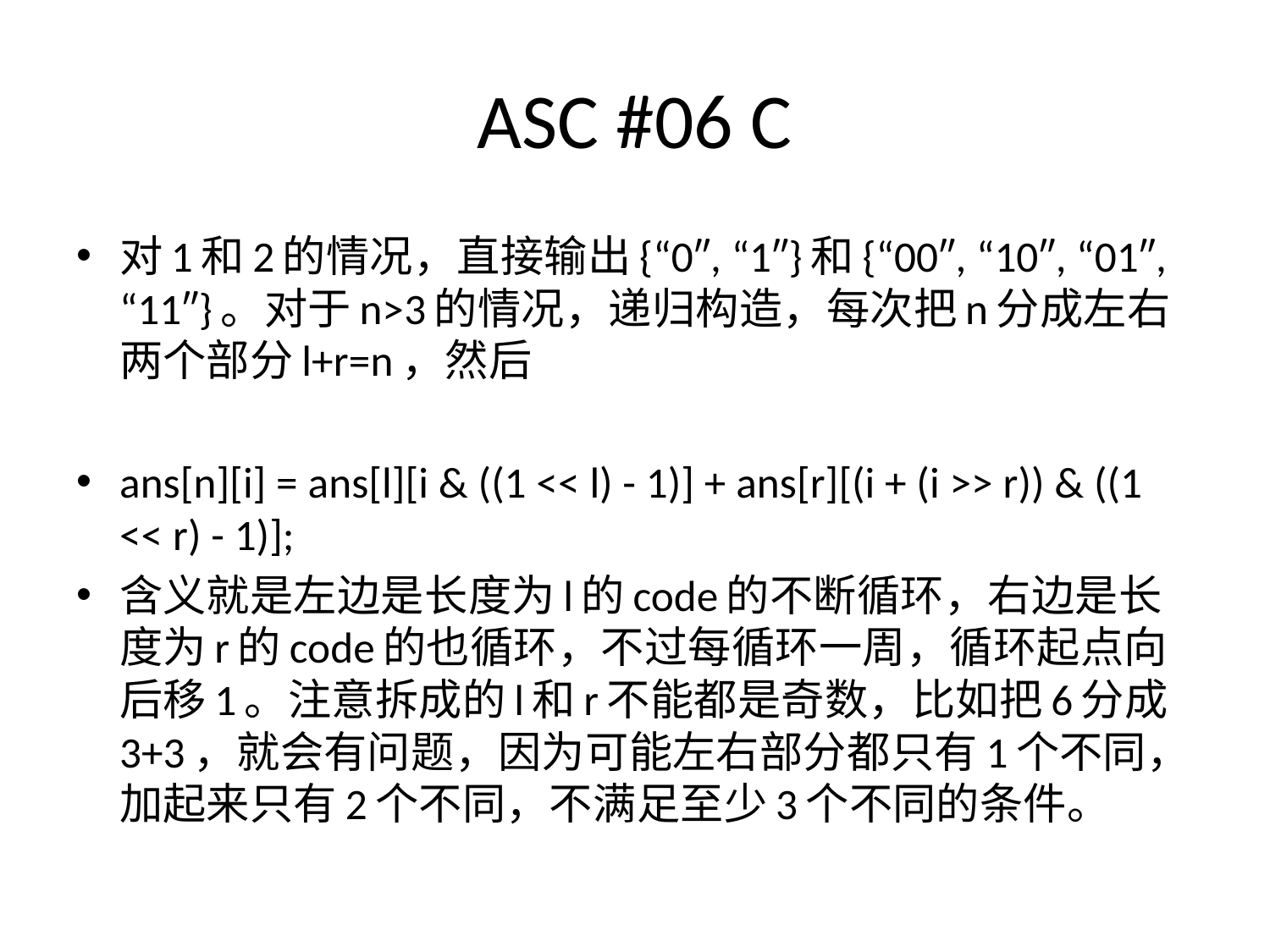

# ASC #06 C
对1和2的情况，直接输出{“0″, “1″}和{“00″, “10″, “01″, “11″}。对于n>3的情况，递归构造，每次把n分成左右两个部分l+r=n，然后

ans[n][i] = ans[l][i & ((1 << l) - 1)] + ans[r][(i + (i >> r)) & ((1 << r) - 1)];
含义就是左边是长度为l的code的不断循环，右边是长度为r的code的也循环，不过每循环一周，循环起点向后移1。注意拆成的l和r不能都是奇数，比如把6分成3+3，就会有问题，因为可能左右部分都只有1个不同，加起来只有2个不同，不满足至少3个不同的条件。